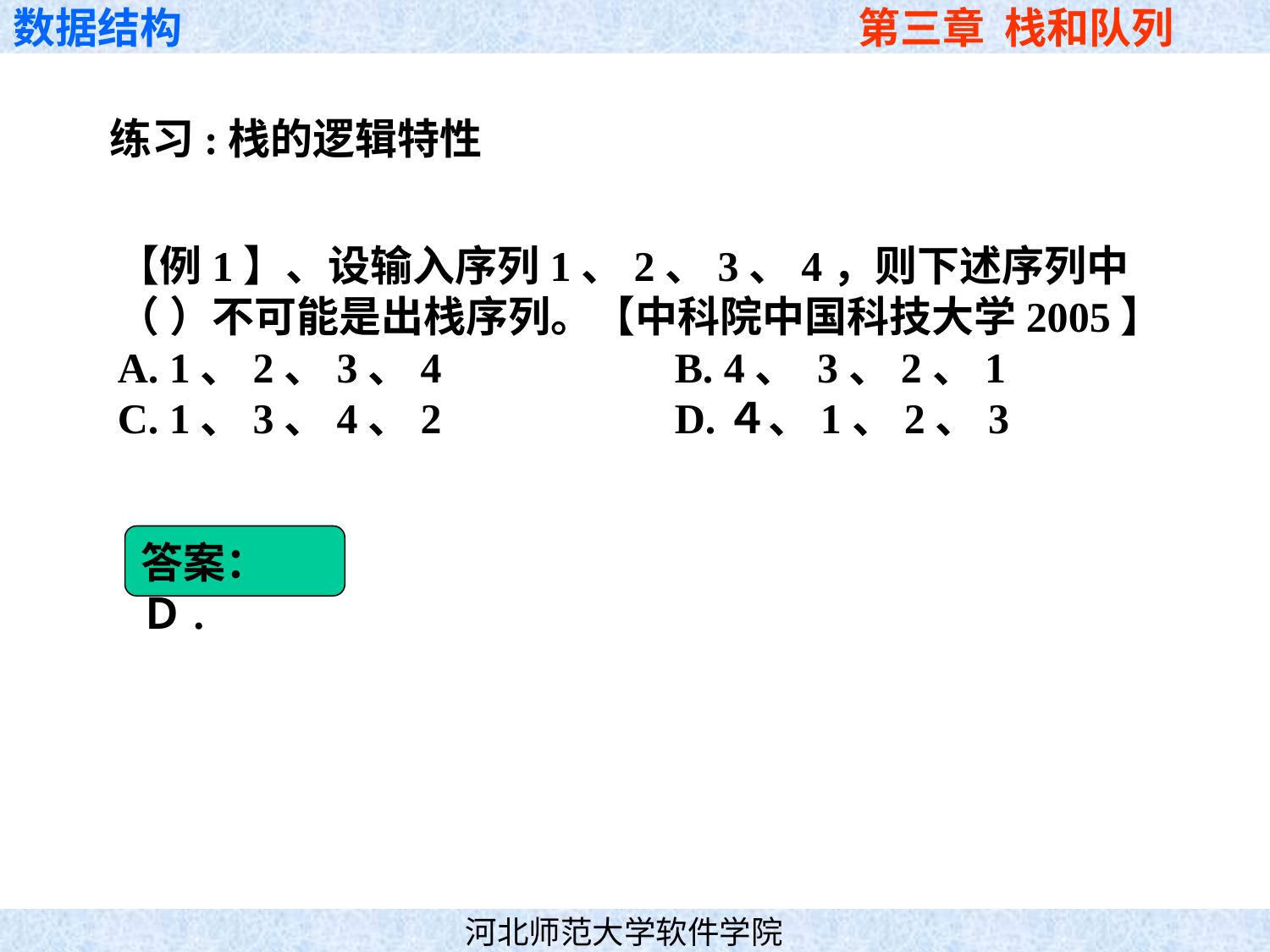

练习:栈的逻辑特性
【例1】、设输入序列1、2、3、4，则下述序列中（ ）不可能是出栈序列。【中科院中国科技大学2005】
A. 1、2、3、4                      B. 4、 3、2、1
C. 1、3、4、2                      D.４、1、2、3
答案：Ｄ.